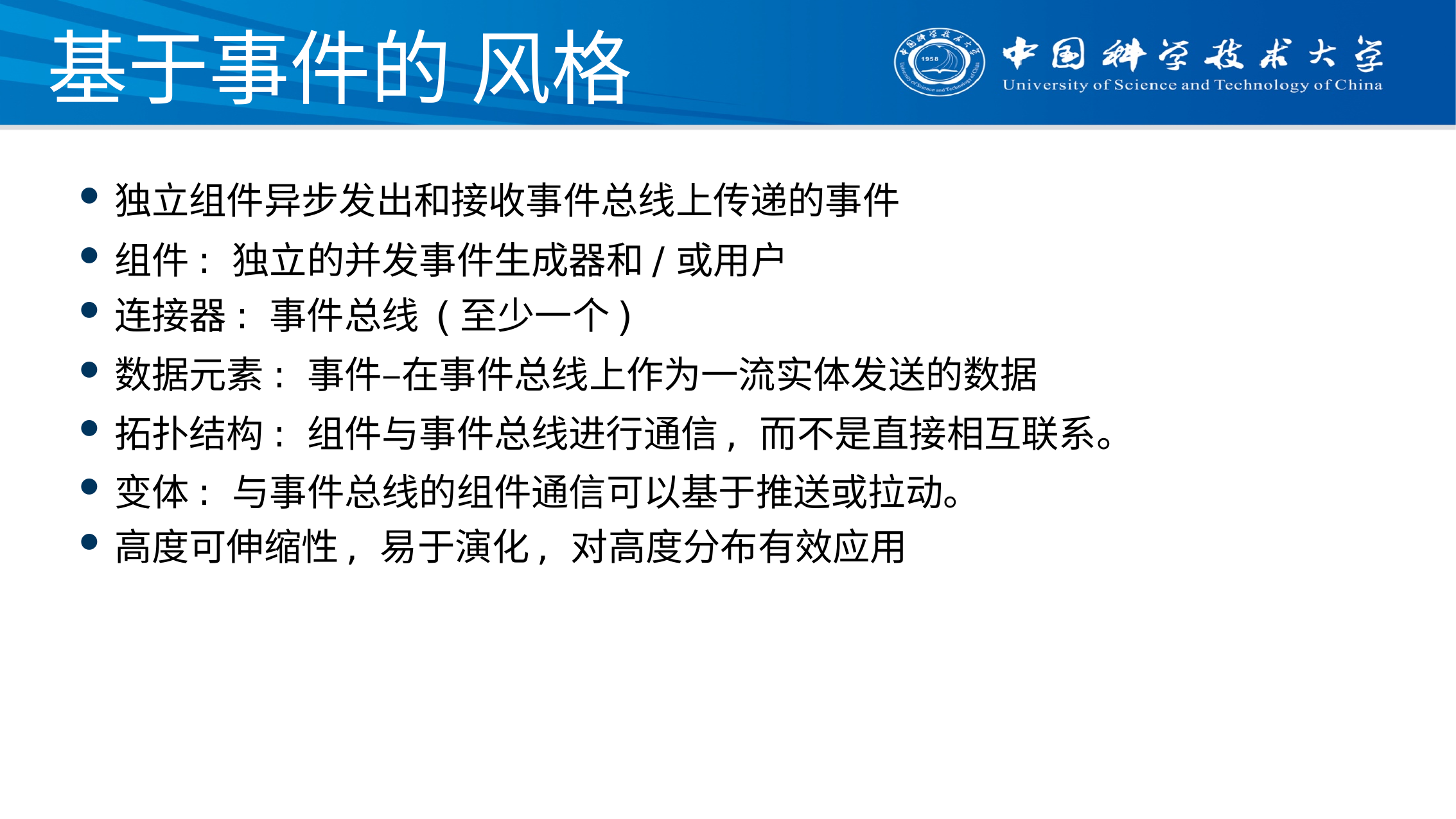

# 基于事件的 风格
独立组件异步发出和接收事件总线上传递的事件
组件: 独立的并发事件生成器和/或用户
连接器: 事件总线 (至少一个)
数据元素: 事件–在事件总线上作为一流实体发送的数据
拓扑结构: 组件与事件总线进行通信, 而不是直接相互联系。
变体: 与事件总线的组件通信可以基于推送或拉动。
高度可伸缩性, 易于演化, 对高度分布有效应用
.